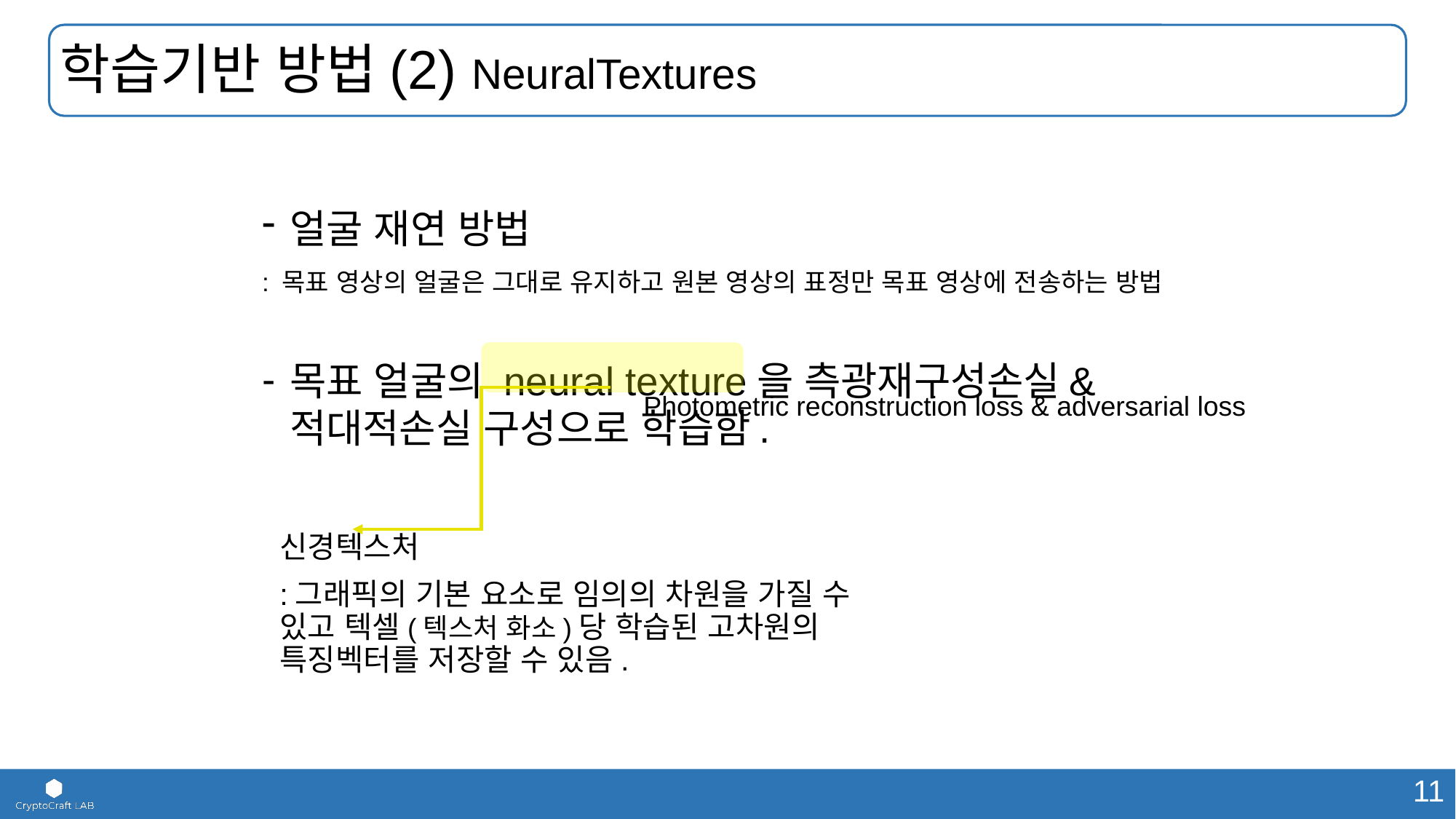

학습기반 방법(2) NeuralTextures
얼굴 재연 방법
: 목표 영상의 얼굴은 그대로 유지하고 원본 영상의 표정만 목표 영상에 전송하는 방법

목표 얼굴의 neural texture을 측광재구성손실&적대적손실 구성으로 학습함.

Photometric reconstruction loss & adversarial loss
신경텍스처
:그래픽의 기본 요소로 임의의 차원을 가질 수 있고 텍셀(텍스처 화소)당 학습된 고차원의 특징벡터를 저장할 수 있음.